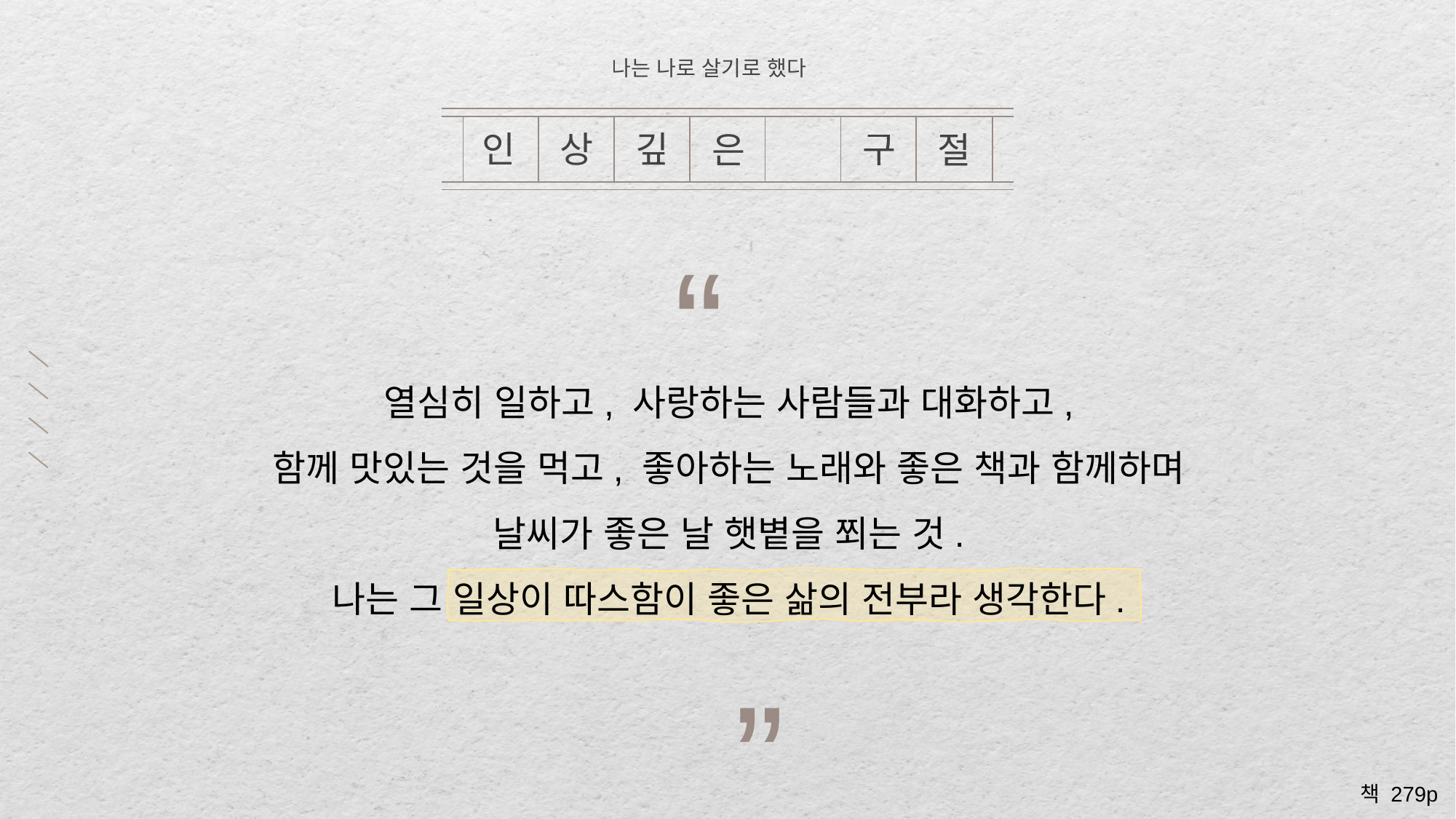

나는 나로 살기로 했다
인
상
깊
구
은
절
“
열심히 일하고, 사랑하는 사람들과 대화하고,
함께 맛있는 것을 먹고, 좋아하는 노래와 좋은 책과 함께하며
날씨가 좋은 날 햇볕을 쬐는 것.
나는 그 일상이 따스함이 좋은 삶의 전부라 생각한다.

”
책 279p